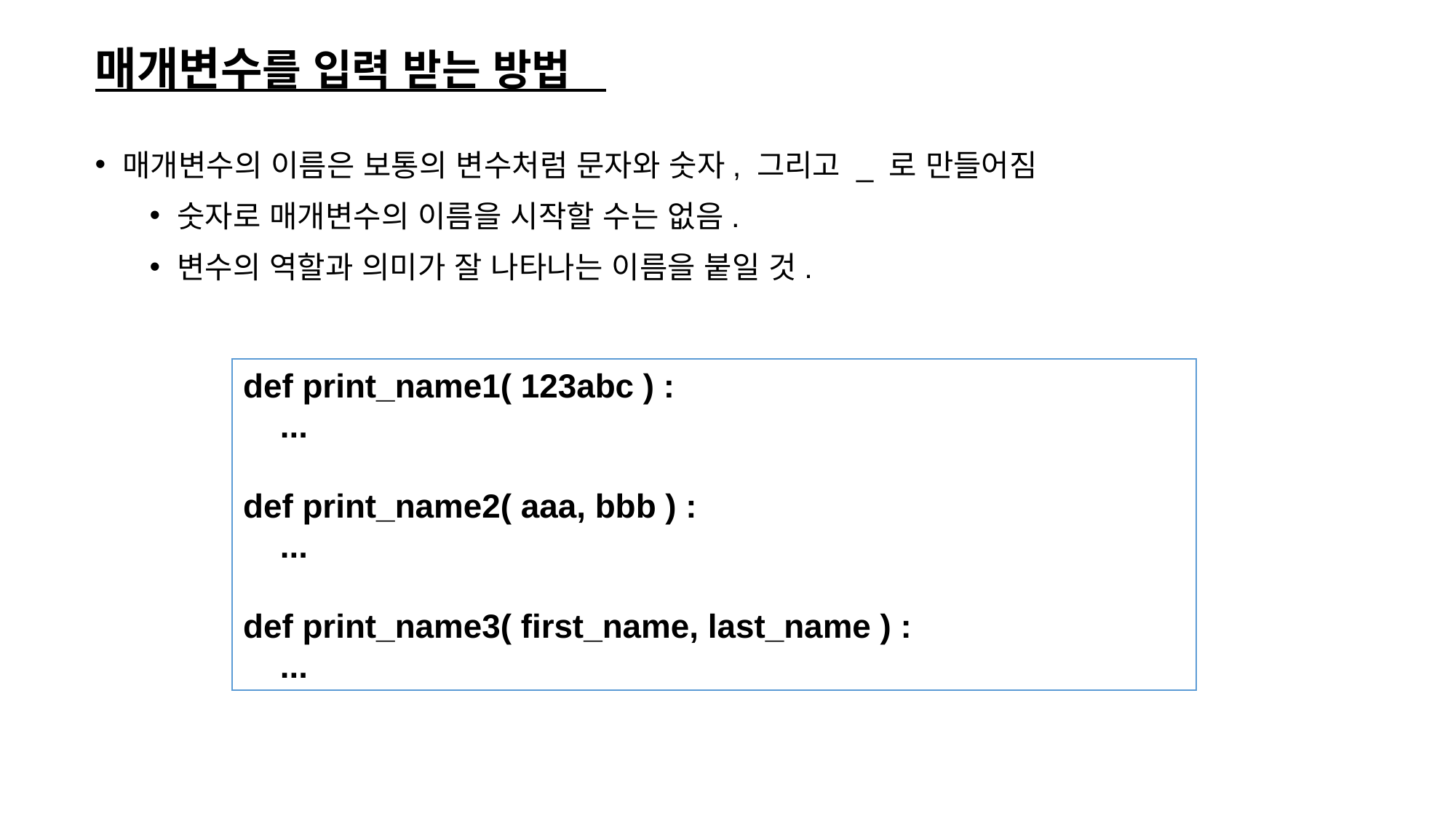

# 매개변수를 입력 받는 방법
매개변수의 이름은 보통의 변수처럼 문자와 숫자, 그리고 _ 로 만들어짐
숫자로 매개변수의 이름을 시작할 수는 없음.
변수의 역할과 의미가 잘 나타나는 이름을 붙일 것.

def print_name1( 123abc ) :
    ...

def print_name2( aaa, bbb ) :
    ...

def print_name3( first_name, last_name ) :
    ...